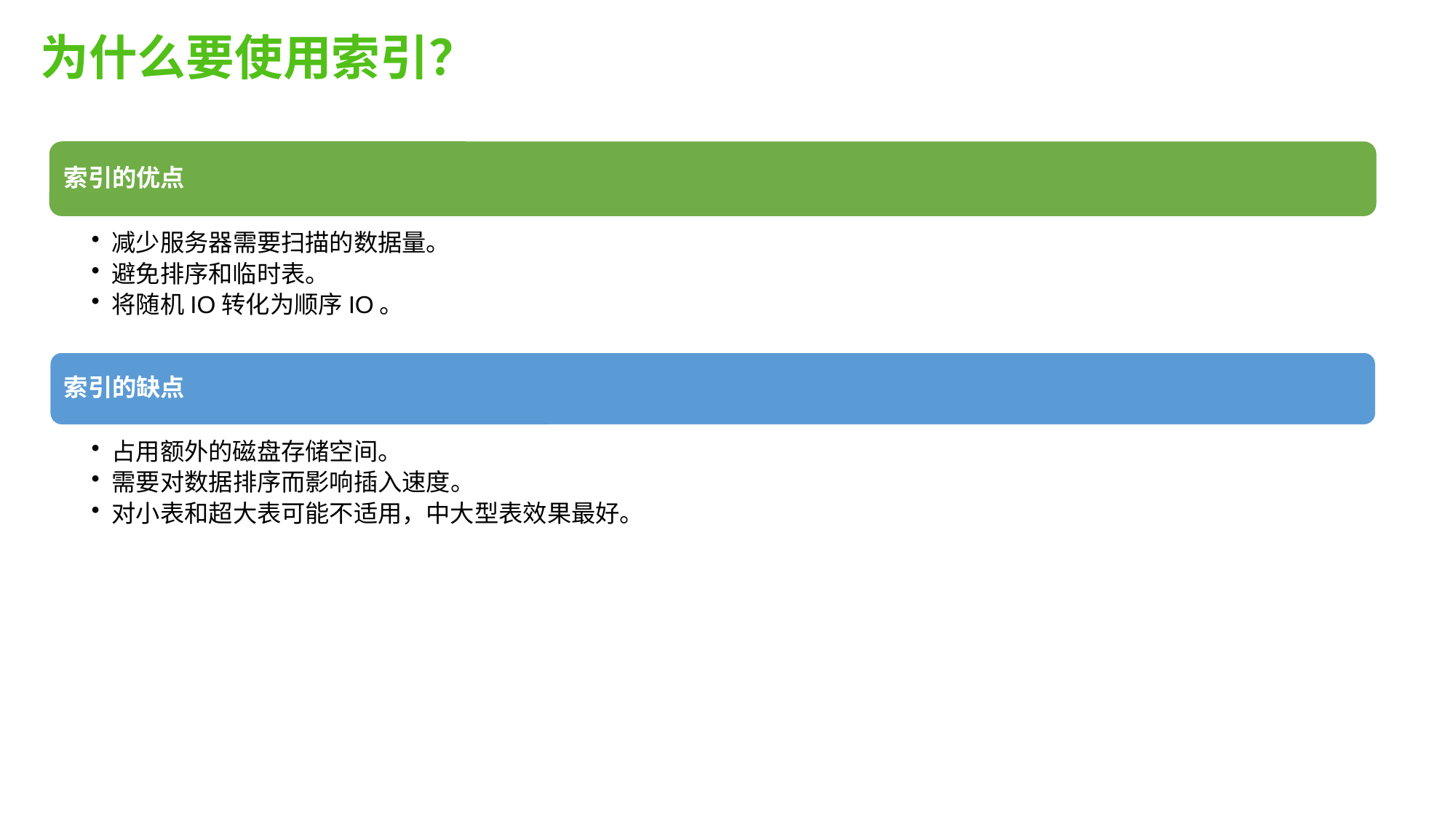

为什么要使用索引？
索引的优点
减少服务器需要扫描的数据量。
避免排序和临时表。
将随机IO转化为顺序IO。
索引的缺点
占用额外的磁盘存储空间。
需要对数据排序而影响插入速度。
对小表和超大表可能不适用，中大型表效果最好。